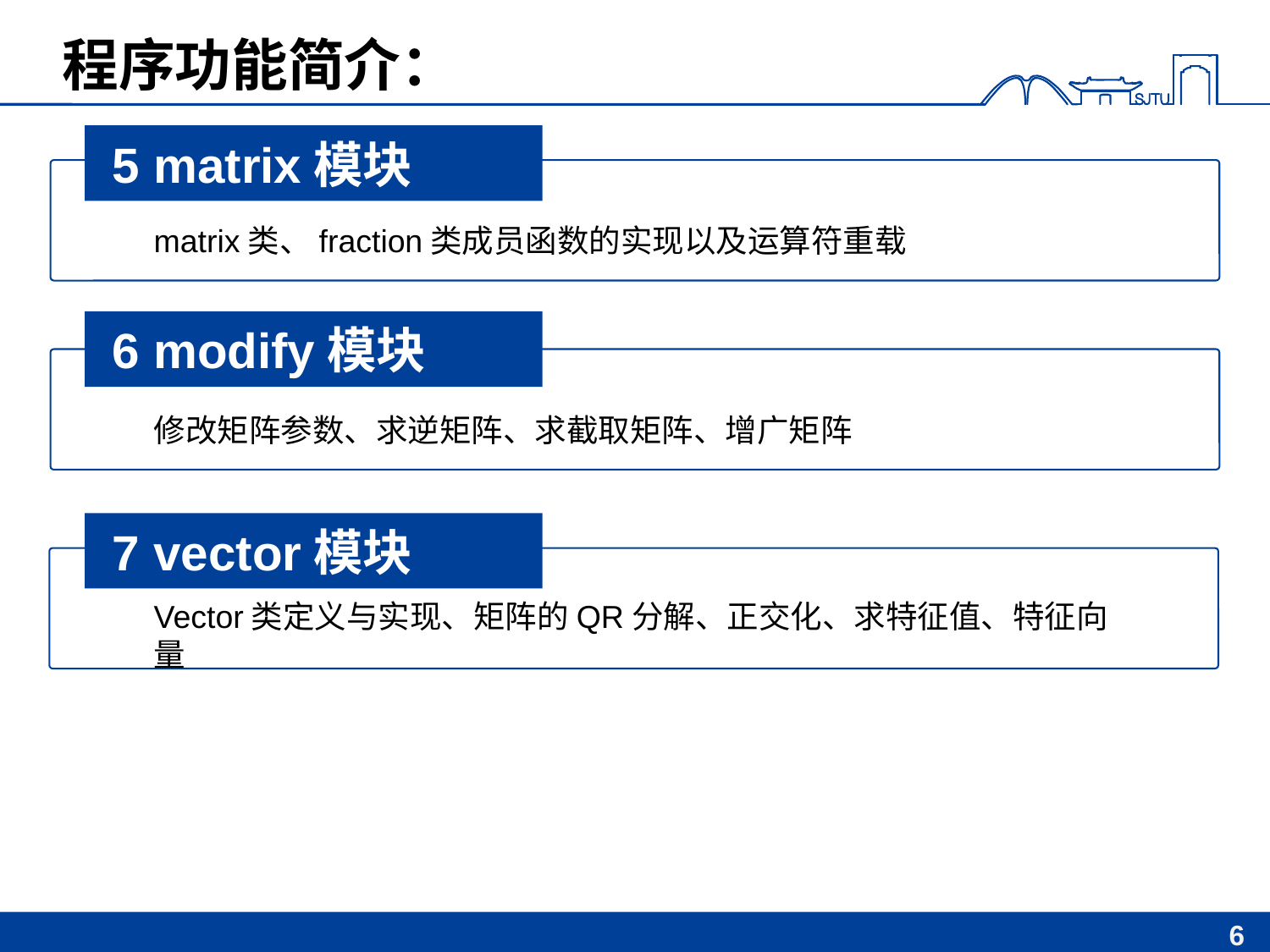

# 程序功能简介：
 5 matrix模块

matrix类、fraction类成员函数的实现以及运算符重载

 6 modify模块

修改矩阵参数、求逆矩阵、求截取矩阵、增广矩阵
 7 vector模块

Vector类定义与实现、矩阵的QR分解、正交化、求特征值、特征向量